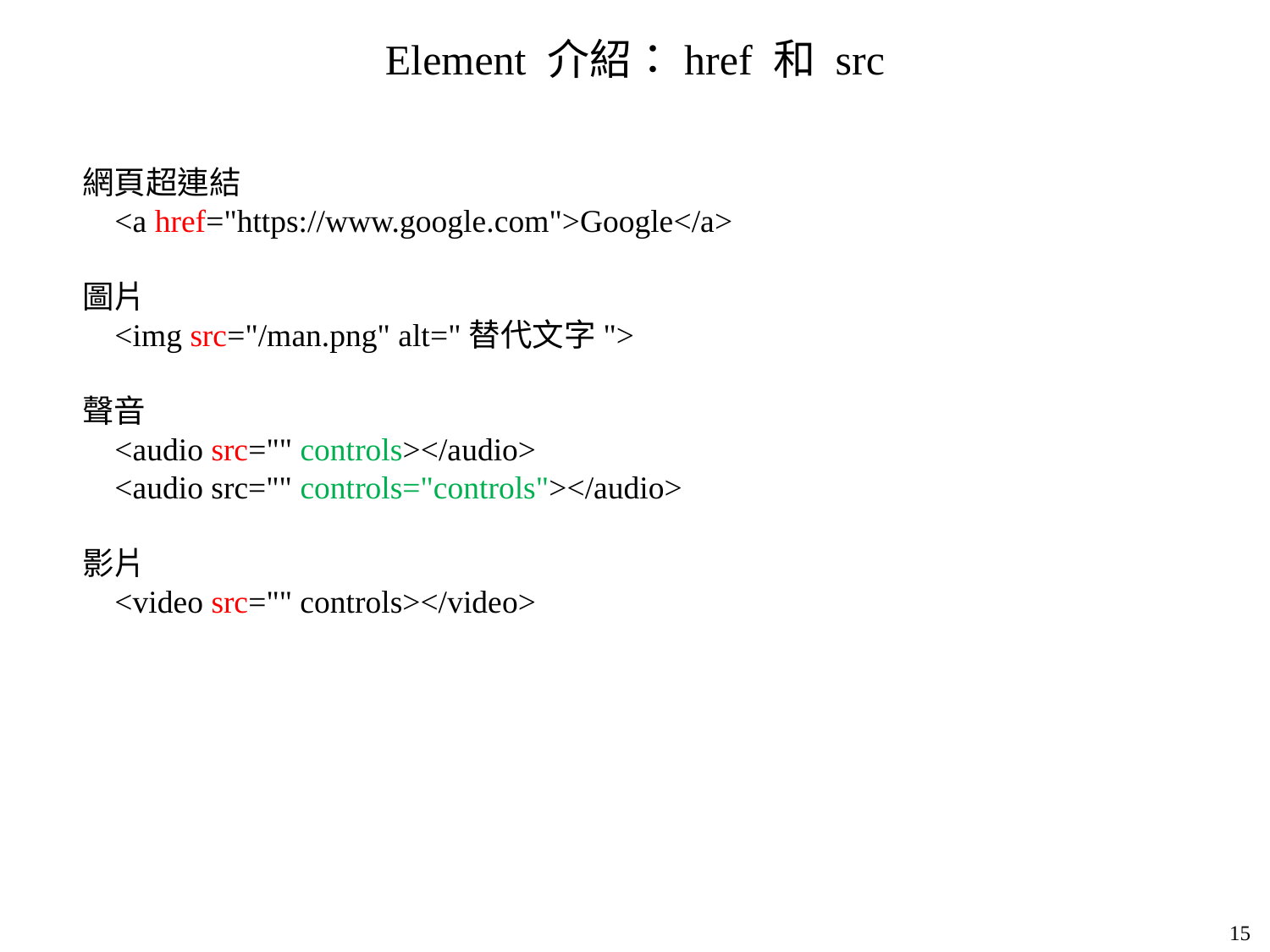

Element 介紹：href 和 src
網頁超連結
    <a href="https://www.google.com">Google</a>

圖片
    <img src="/man.png" alt="替代文字">

聲音
    <audio src="" controls></audio>
    <audio src="" controls="controls"></audio>

影片
    <video src="" controls></video>
15